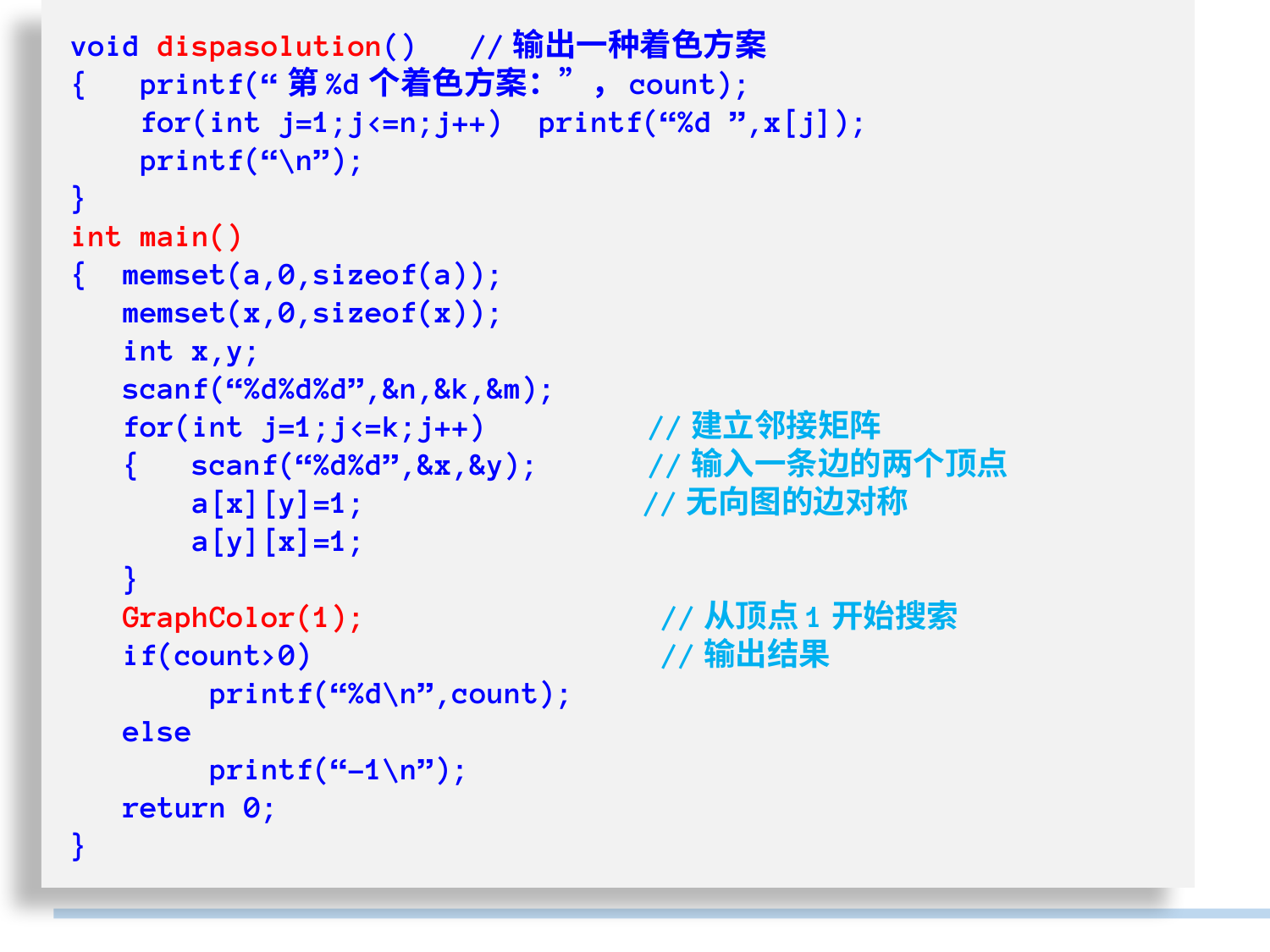

void dispasolution()   //输出一种着色方案
{   printf(“第%d个着色方案：”，count);
    for(int j=1;j<=n;j++)  printf(“%d ”,x[j]);
    printf(“\n”);
}
int main()
{  memset(a,0,sizeof(a));
   memset(x,0,sizeof(x));
   int x,y;
   scanf(“%d%d%d”,&n,&k,&m);
   for(int j=1;j<=k;j++)	    //建立邻接矩阵
   {   scanf(“%d%d”,&x,&y); 	    //输入一条边的两个顶点
       a[x][y]=1;                //无向图的边对称
       a[y][x]=1;
   }
   GraphColor(1);                 //从顶点1开始搜索
   if(count>0)                    //输出结果
        printf(“%d\n”,count);
   else
        printf(“-1\n”);
   return 0;
}